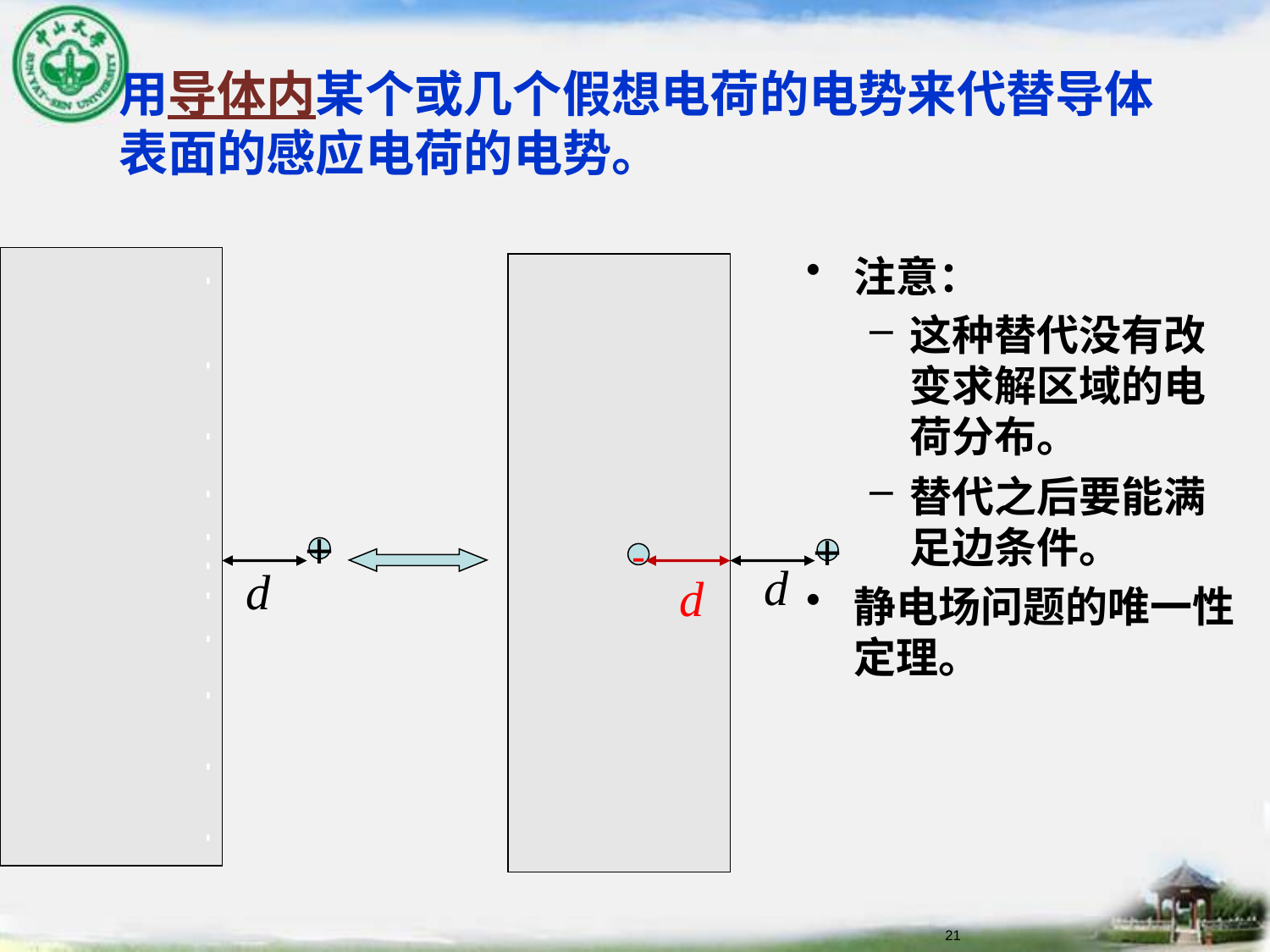

# 用导体内某个或几个假想电荷的电势来代替导体表面的感应电荷的电势。
注意：
这种替代没有改变求解区域的电荷分布。
替代之后要能满足边条件。
静电场问题的唯一性定理。

-           -         -       -     -   -   -     -       -         -         -
+
+
-

d

d
d

21